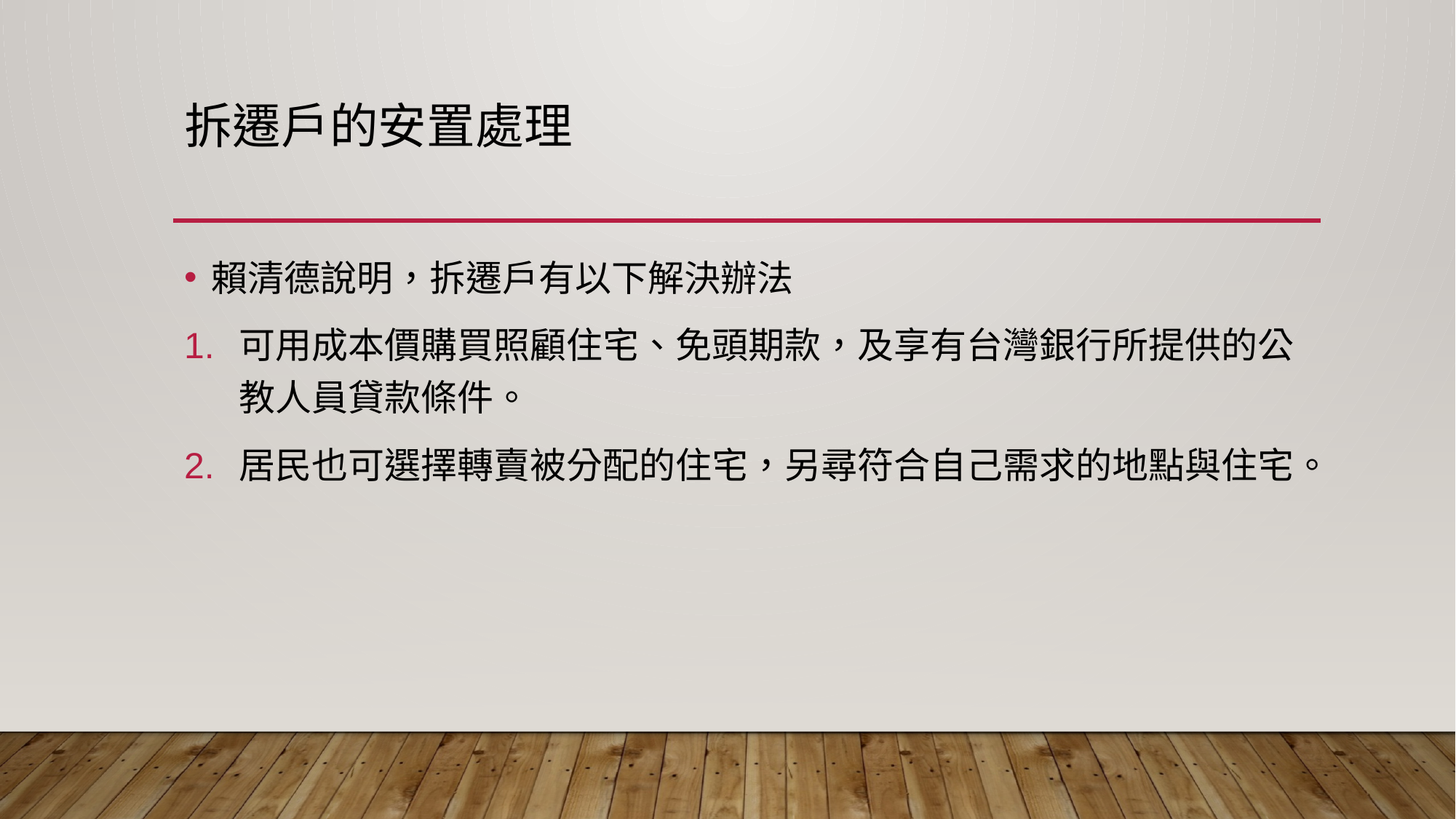

# 拆遷戶的安置處理
賴清德說明，拆遷戶有以下解決辦法
可用成本價購買照顧住宅、免頭期款，及享有台灣銀行所提供的公教人員貸款條件。
居民也可選擇轉賣被分配的住宅，另尋符合自己需求的地點與住宅。